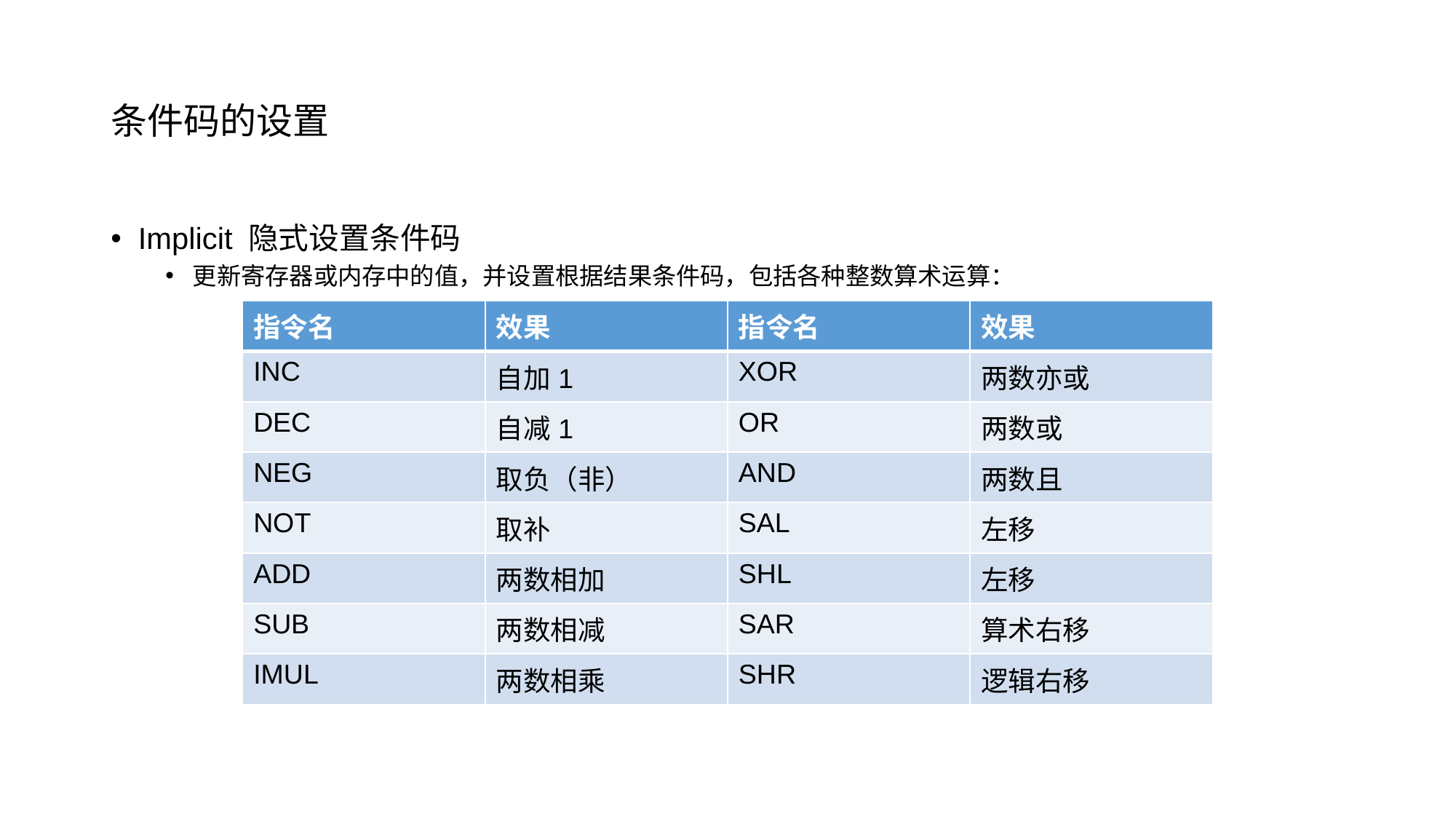

# 条件码的设置
Implicit 隐式设置条件码
更新寄存器或内存中的值，并设置根据结果条件码，包括各种整数算术运算：
| 指令名 | 效果 | 指令名 | 效果 |
| --- | --- | --- | --- |
| INC | 自加1 | XOR | 两数亦或 |
| DEC | 自减1 | OR | 两数或 |
| NEG | 取负（非） | AND | 两数且 |
| NOT | 取补 | SAL | 左移 |
| ADD | 两数相加 | SHL | 左移 |
| SUB | 两数相减 | SAR | 算术右移 |
| IMUL | 两数相乘 | SHR | 逻辑右移 |